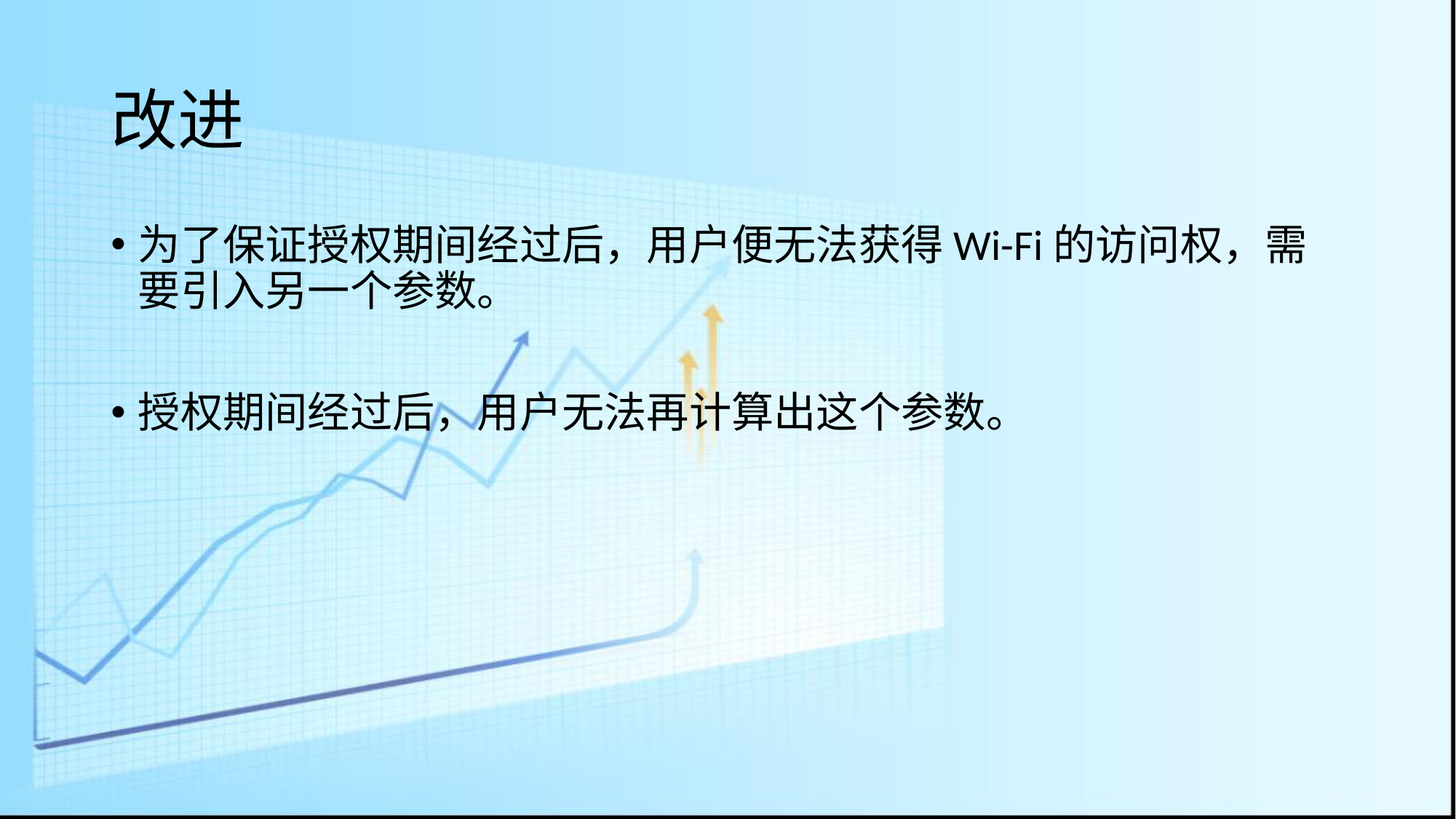

# 改进
为了保证授权期间经过后，用户便无法获得Wi-Fi的访问权，需要引入另一个参数。

授权期间经过后，用户无法再计算出这个参数。